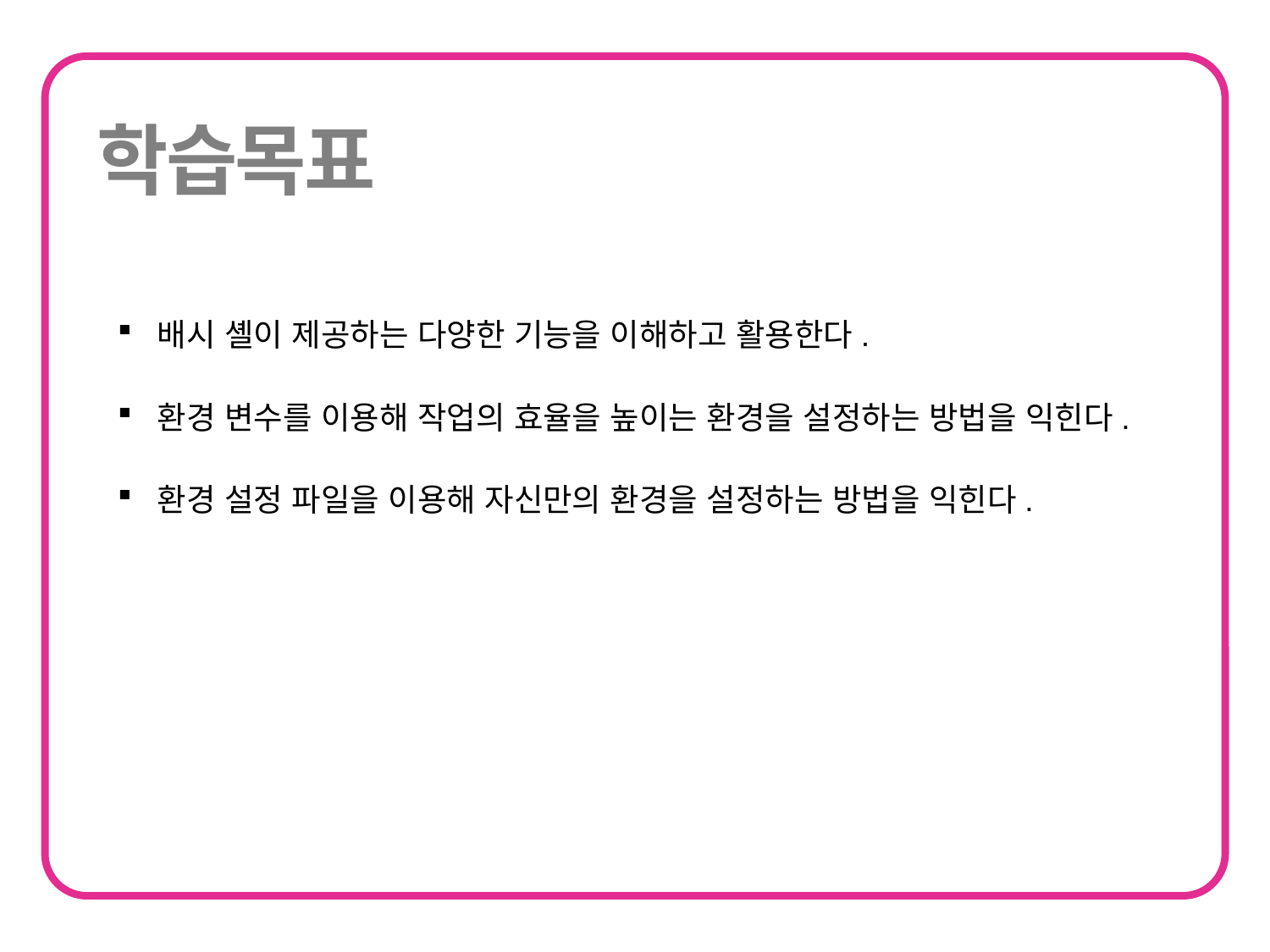

배시 셸이 제공하는 다양한 기능을 이해하고 활용한다.
환경 변수를 이용해 작업의 효율을 높이는 환경을 설정하는 방법을 익힌다.
환경 설정 파일을 이용해 자신만의 환경을 설정하는 방법을 익힌다.